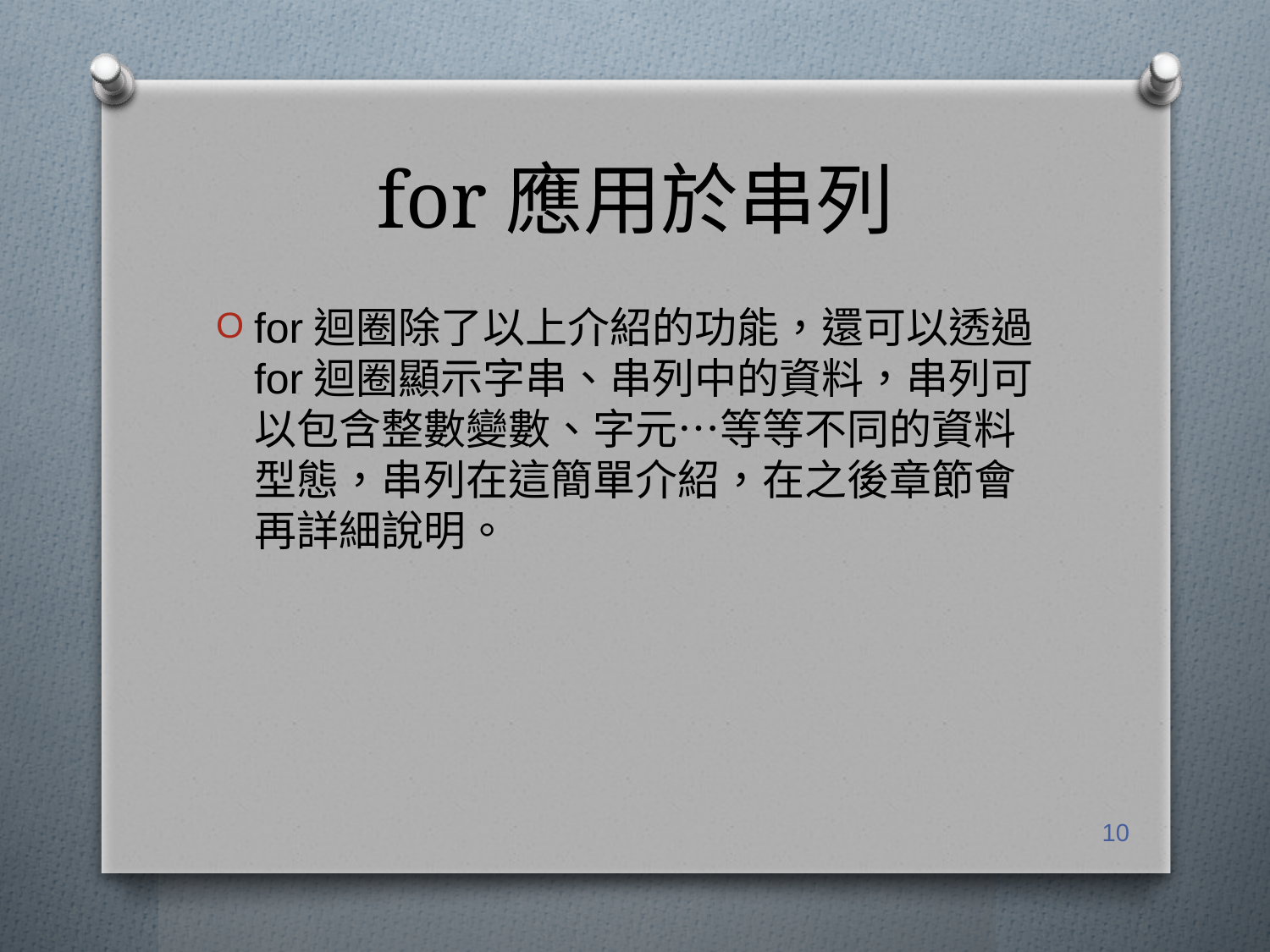

# for應用於串列
for迴圈除了以上介紹的功能，還可以透過for迴圈顯示字串、串列中的資料，串列可以包含整數變數、字元…等等不同的資料型態，串列在這簡單介紹，在之後章節會再詳細說明。
10